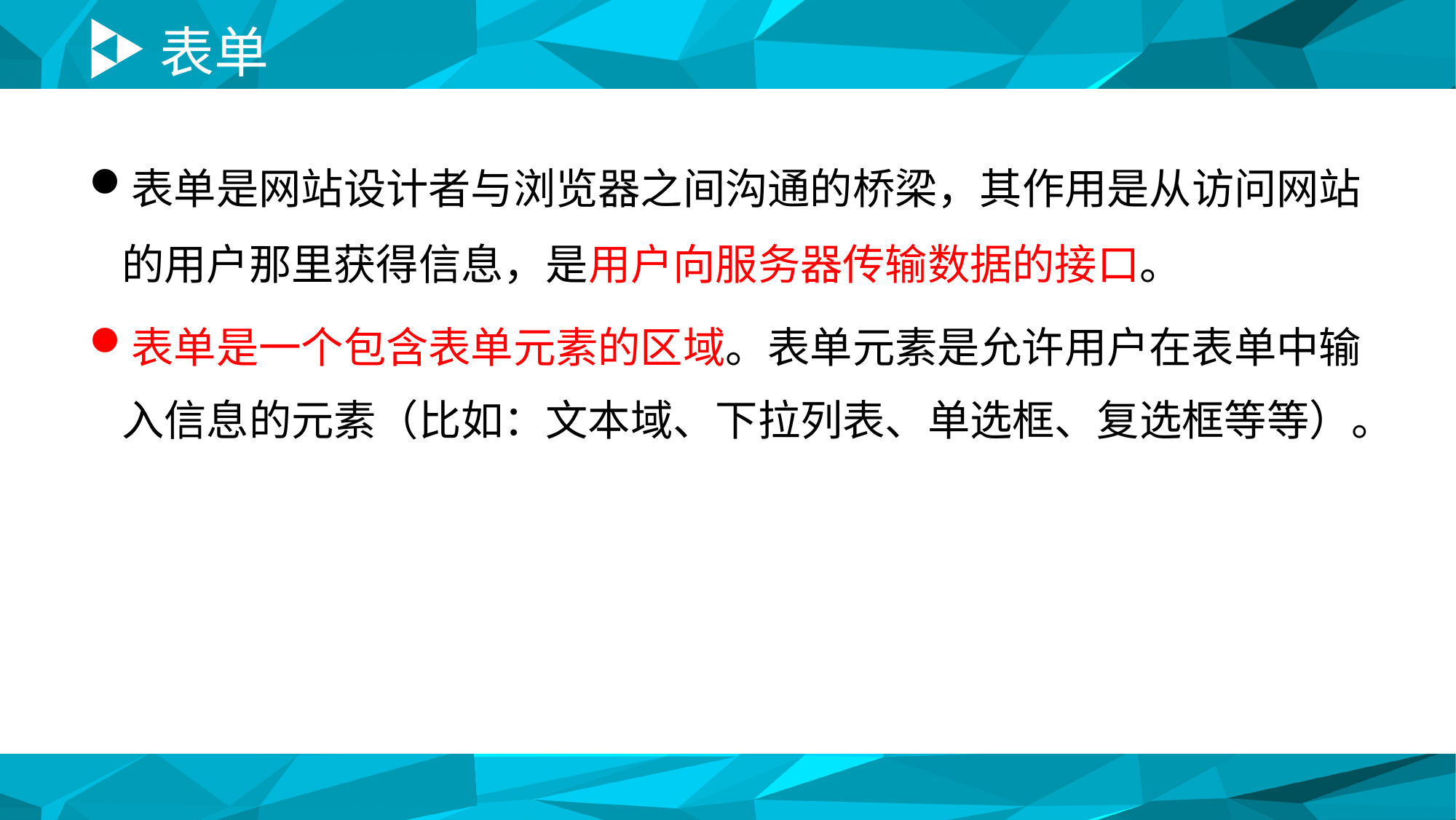

# 表单
表单是网站设计者与浏览器之间沟通的桥梁，其作用是从访问网站的用户那里获得信息，是用户向服务器传输数据的接口。
表单是一个包含表单元素的区域。表单元素是允许用户在表单中输入信息的元素（比如：文本域、下拉列表、单选框、复选框等等）。